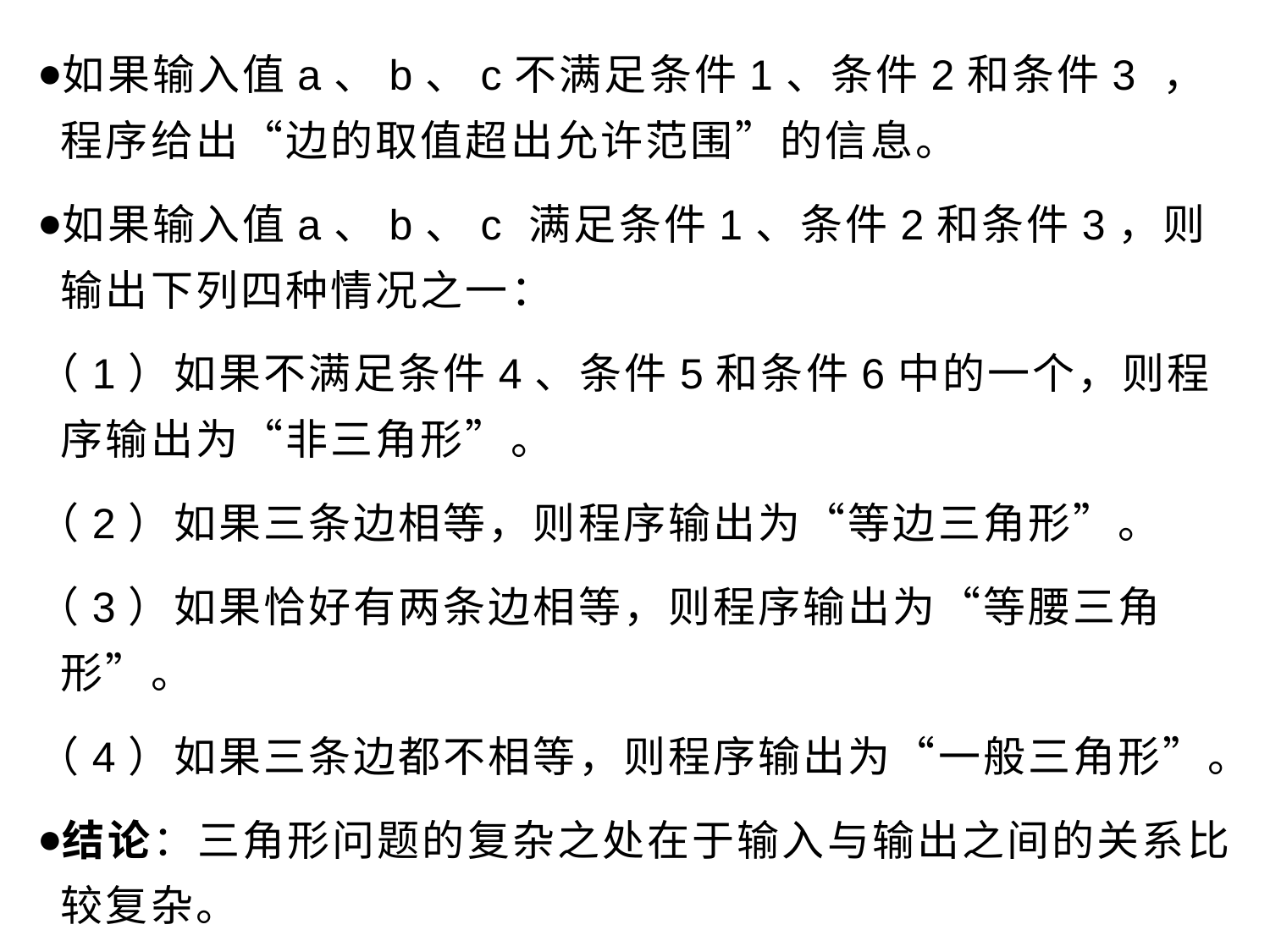

如果输入值a、b、c不满足条件1、条件2和条件3 ，程序给出“边的取值超出允许范围”的信息。
如果输入值a、b、c 满足条件1、条件2和条件3，则输出下列四种情况之一：
（1）如果不满足条件4、条件5和条件6中的一个，则程序输出为“非三角形”。
（2）如果三条边相等，则程序输出为“等边三角形”。
（3）如果恰好有两条边相等，则程序输出为“等腰三角形”。
（4）如果三条边都不相等，则程序输出为“一般三角形”。
结论：三角形问题的复杂之处在于输入与输出之间的关系比较复杂。